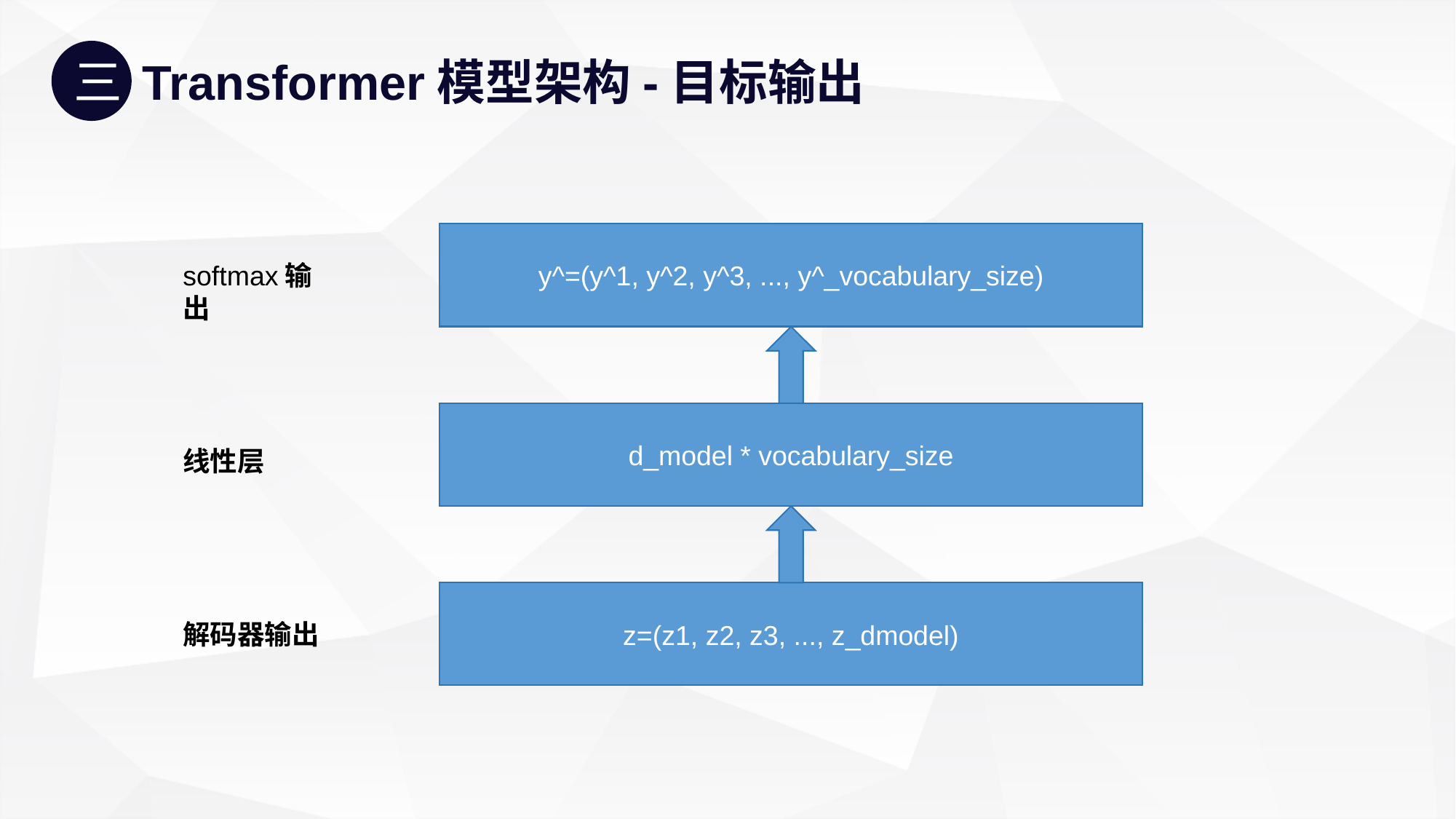

三
Transformer模型架构-目标输出
y^=(y^1, y^2, y^3, ..., y^_vocabulary_size)
softmax输出

d_model * vocabulary_size
线性层

z=(z1, z2, z3, ..., z_dmodel)
解码器输出